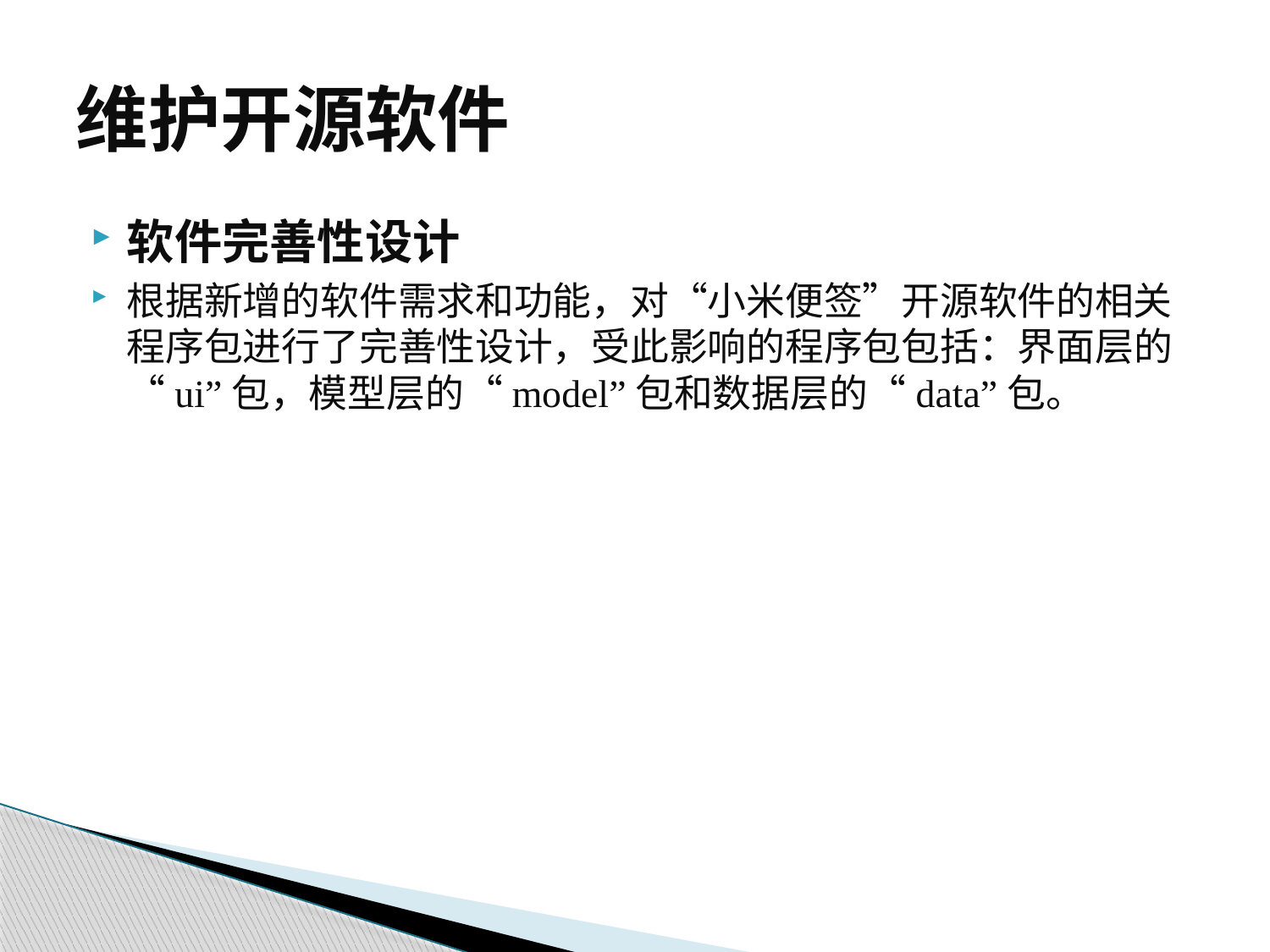

# 维护开源软件
软件完善性设计
根据新增的软件需求和功能，对“小米便签”开源软件的相关程序包进行了完善性设计，受此影响的程序包包括：界面层的“ui”包，模型层的“model”包和数据层的“data”包。